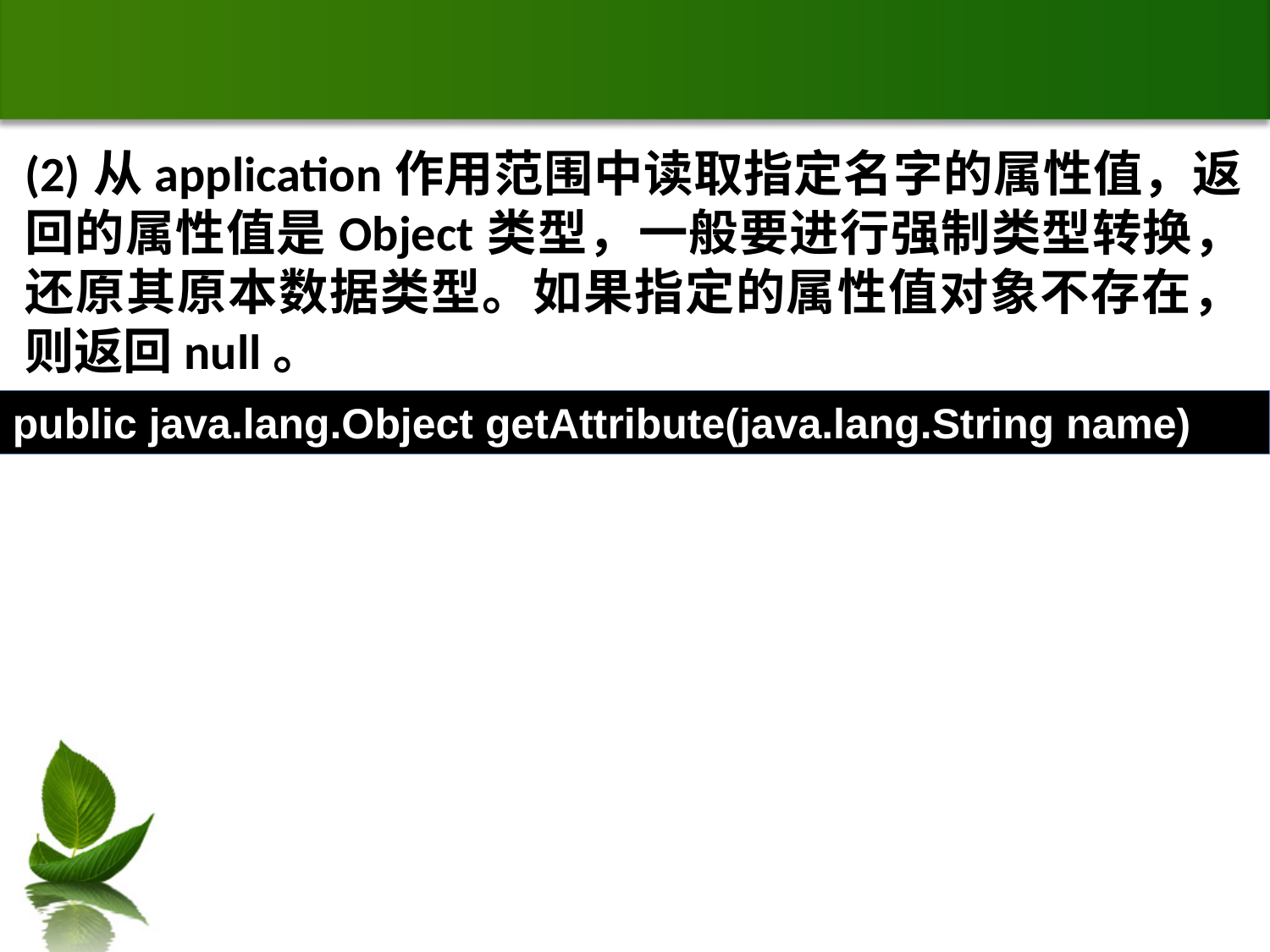

#
(2)从application作用范围中读取指定名字的属性值，返回的属性值是Object类型，一般要进行强制类型转换，还原其原本数据类型。如果指定的属性值对象不存在，则返回null。
public java.lang.Object getAttribute(java.lang.String name)